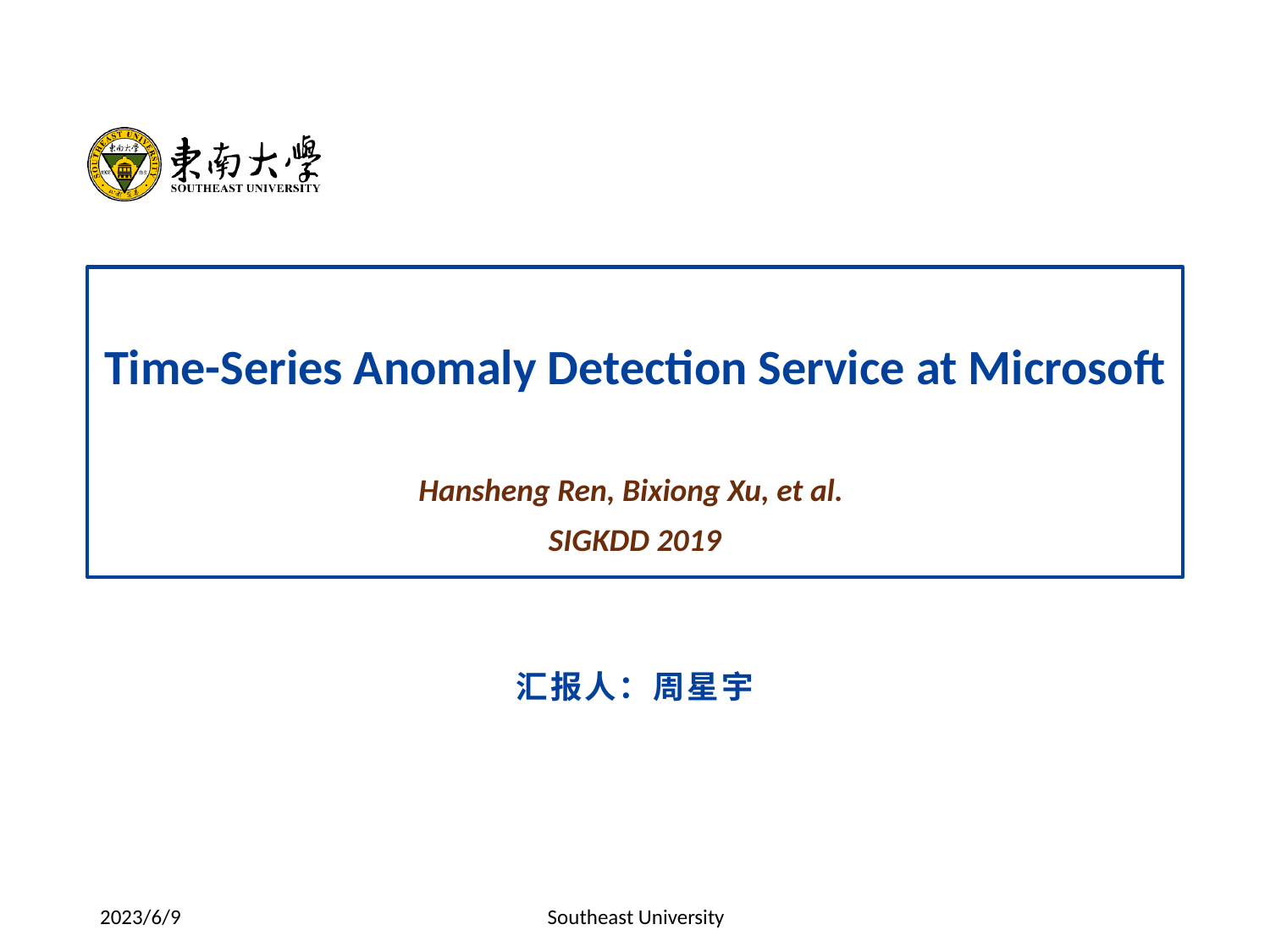

Time-Series Anomaly Detection Service at Microsoft
Hansheng Ren, Bixiong Xu, et al.
SIGKDD 2019
汇报人：周星宇